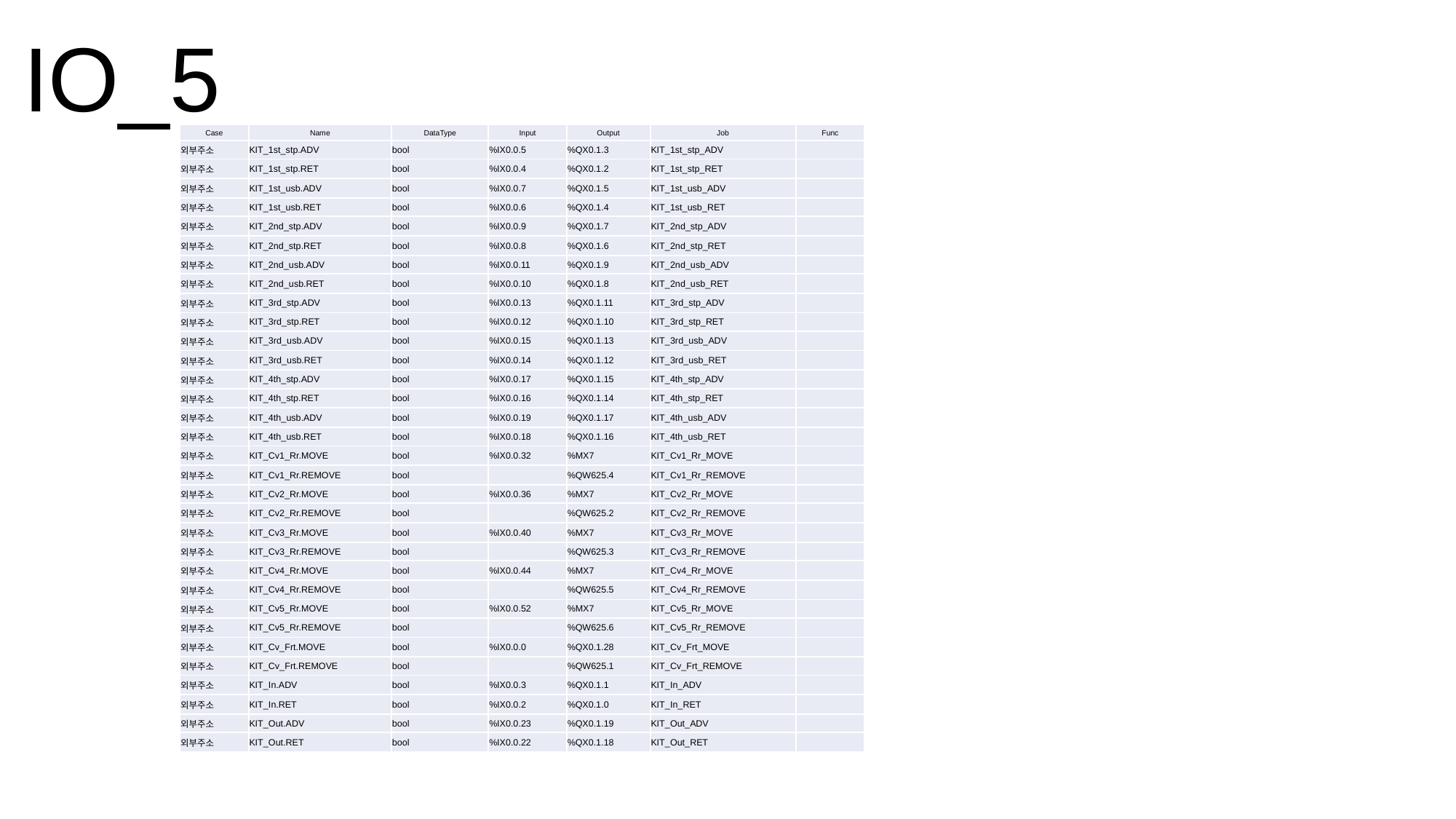

# IO_5
| Case | Name | DataType | Input | Output | Job | Func |
| --- | --- | --- | --- | --- | --- | --- |
| 외부주소 | KIT\_1st\_stp.ADV | bool | %IX0.0.5 | %QX0.1.3 | KIT\_1st\_stp\_ADV |  |
| 외부주소 | KIT\_1st\_stp.RET | bool | %IX0.0.4 | %QX0.1.2 | KIT\_1st\_stp\_RET |  |
| 외부주소 | KIT\_1st\_usb.ADV | bool | %IX0.0.7 | %QX0.1.5 | KIT\_1st\_usb\_ADV |  |
| 외부주소 | KIT\_1st\_usb.RET | bool | %IX0.0.6 | %QX0.1.4 | KIT\_1st\_usb\_RET |  |
| 외부주소 | KIT\_2nd\_stp.ADV | bool | %IX0.0.9 | %QX0.1.7 | KIT\_2nd\_stp\_ADV |  |
| 외부주소 | KIT\_2nd\_stp.RET | bool | %IX0.0.8 | %QX0.1.6 | KIT\_2nd\_stp\_RET |  |
| 외부주소 | KIT\_2nd\_usb.ADV | bool | %IX0.0.11 | %QX0.1.9 | KIT\_2nd\_usb\_ADV |  |
| 외부주소 | KIT\_2nd\_usb.RET | bool | %IX0.0.10 | %QX0.1.8 | KIT\_2nd\_usb\_RET |  |
| 외부주소 | KIT\_3rd\_stp.ADV | bool | %IX0.0.13 | %QX0.1.11 | KIT\_3rd\_stp\_ADV |  |
| 외부주소 | KIT\_3rd\_stp.RET | bool | %IX0.0.12 | %QX0.1.10 | KIT\_3rd\_stp\_RET |  |
| 외부주소 | KIT\_3rd\_usb.ADV | bool | %IX0.0.15 | %QX0.1.13 | KIT\_3rd\_usb\_ADV |  |
| 외부주소 | KIT\_3rd\_usb.RET | bool | %IX0.0.14 | %QX0.1.12 | KIT\_3rd\_usb\_RET |  |
| 외부주소 | KIT\_4th\_stp.ADV | bool | %IX0.0.17 | %QX0.1.15 | KIT\_4th\_stp\_ADV |  |
| 외부주소 | KIT\_4th\_stp.RET | bool | %IX0.0.16 | %QX0.1.14 | KIT\_4th\_stp\_RET |  |
| 외부주소 | KIT\_4th\_usb.ADV | bool | %IX0.0.19 | %QX0.1.17 | KIT\_4th\_usb\_ADV |  |
| 외부주소 | KIT\_4th\_usb.RET | bool | %IX0.0.18 | %QX0.1.16 | KIT\_4th\_usb\_RET |  |
| 외부주소 | KIT\_Cv1\_Rr.MOVE | bool | %IX0.0.32 | %MX7 | KIT\_Cv1\_Rr\_MOVE |  |
| 외부주소 | KIT\_Cv1\_Rr.REMOVE | bool |  | %QW625.4 | KIT\_Cv1\_Rr\_REMOVE |  |
| 외부주소 | KIT\_Cv2\_Rr.MOVE | bool | %IX0.0.36 | %MX7 | KIT\_Cv2\_Rr\_MOVE |  |
| 외부주소 | KIT\_Cv2\_Rr.REMOVE | bool |  | %QW625.2 | KIT\_Cv2\_Rr\_REMOVE |  |
| 외부주소 | KIT\_Cv3\_Rr.MOVE | bool | %IX0.0.40 | %MX7 | KIT\_Cv3\_Rr\_MOVE |  |
| 외부주소 | KIT\_Cv3\_Rr.REMOVE | bool |  | %QW625.3 | KIT\_Cv3\_Rr\_REMOVE |  |
| 외부주소 | KIT\_Cv4\_Rr.MOVE | bool | %IX0.0.44 | %MX7 | KIT\_Cv4\_Rr\_MOVE |  |
| 외부주소 | KIT\_Cv4\_Rr.REMOVE | bool |  | %QW625.5 | KIT\_Cv4\_Rr\_REMOVE |  |
| 외부주소 | KIT\_Cv5\_Rr.MOVE | bool | %IX0.0.52 | %MX7 | KIT\_Cv5\_Rr\_MOVE |  |
| 외부주소 | KIT\_Cv5\_Rr.REMOVE | bool |  | %QW625.6 | KIT\_Cv5\_Rr\_REMOVE |  |
| 외부주소 | KIT\_Cv\_Frt.MOVE | bool | %IX0.0.0 | %QX0.1.28 | KIT\_Cv\_Frt\_MOVE |  |
| 외부주소 | KIT\_Cv\_Frt.REMOVE | bool |  | %QW625.1 | KIT\_Cv\_Frt\_REMOVE |  |
| 외부주소 | KIT\_In.ADV | bool | %IX0.0.3 | %QX0.1.1 | KIT\_In\_ADV |  |
| 외부주소 | KIT\_In.RET | bool | %IX0.0.2 | %QX0.1.0 | KIT\_In\_RET |  |
| 외부주소 | KIT\_Out.ADV | bool | %IX0.0.23 | %QX0.1.19 | KIT\_Out\_ADV |  |
| 외부주소 | KIT\_Out.RET | bool | %IX0.0.22 | %QX0.1.18 | KIT\_Out\_RET |  |